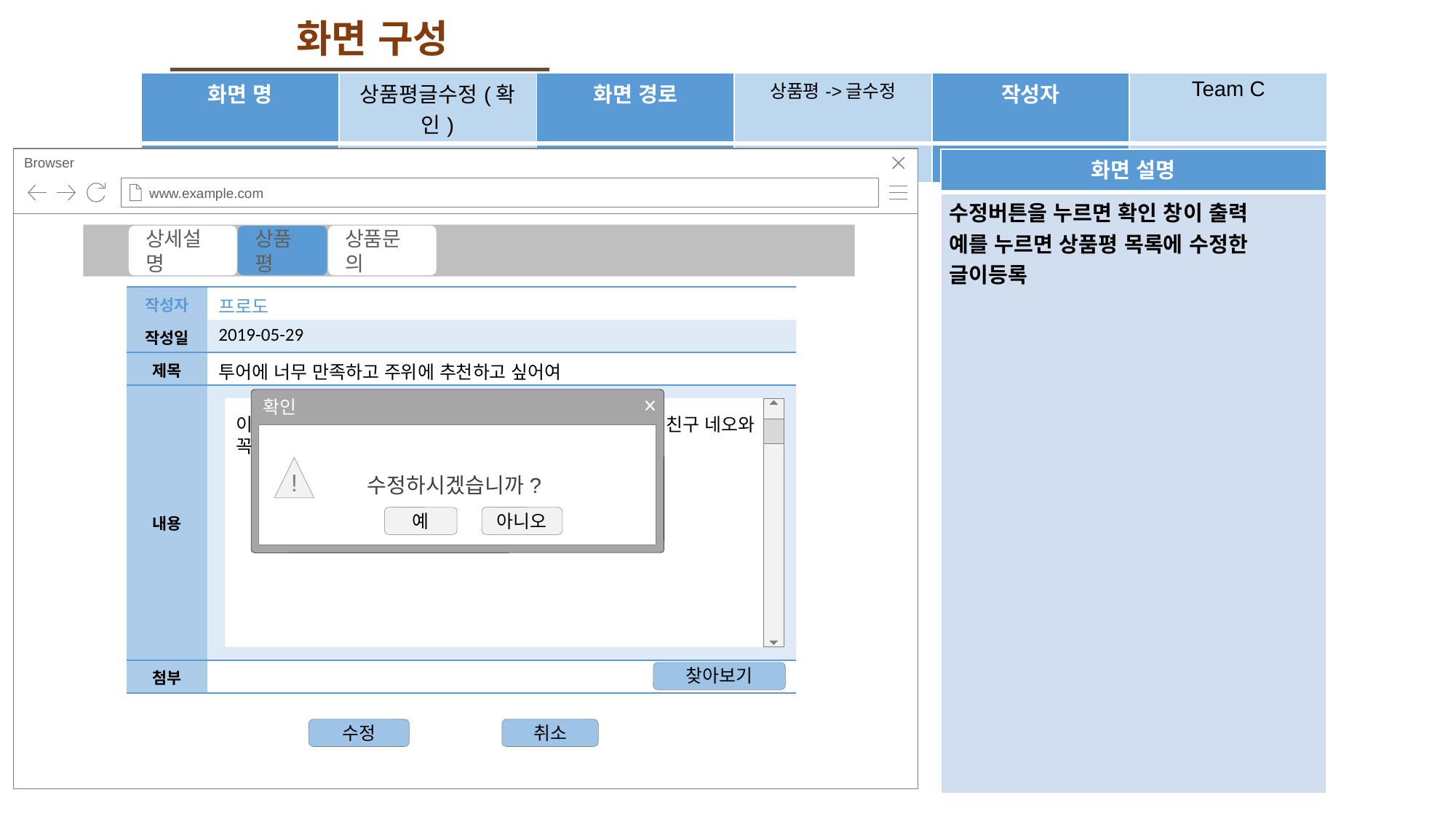

화면 구성
| 화면 명 | 상품평글수정(확인) | 화면 경로 | 상품평->글수정 | 작성자 | Team C |
| --- | --- | --- | --- | --- | --- |
| 페이지 | 44 | 버전 | V1.0 | 작성 일자 | 2019.05.25 |
Browser

www.example.com

| 화면 설명 |
| --- |
| 수정버튼을 누르면 확인 창이 출력 예를 누르면 상품평 목록에 수정한 글이등록 |

상품문의
상세설명
상품평
| 작성자 | 프로도 |
| --- | --- |
| 작성일 | 2019-05-29 |
| 제목 | 투어에 너무 만족하고 주위에 추천하고 싶어여 |
| 내용 |  |
| 첨부 |  |
확인
수정하시겠습니까?
!
예
아니오
이 투어 너무너무 만족하고 정말 정말 재미가 있어요.  내 친구 네오와 꼭 가고 싶네요 하하하핳

찾아보기
수정
취소